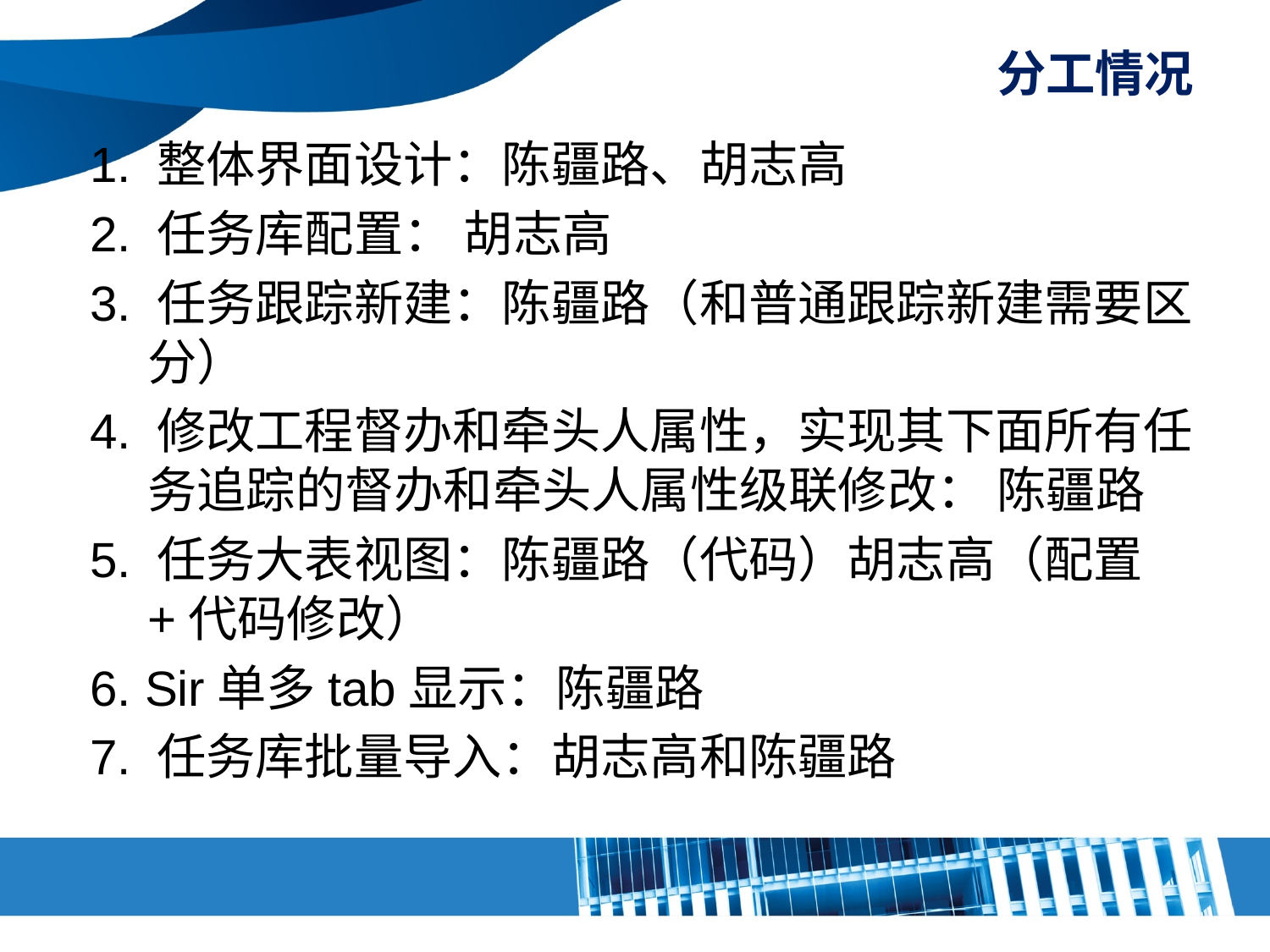

# 分工情况
 1. 整体界面设计：陈疆路、胡志高
 2. 任务库配置： 胡志高
 3. 任务跟踪新建：陈疆路（和普通跟踪新建需要区分）
 4. 修改工程督办和牵头人属性，实现其下面所有任务追踪的督办和牵头人属性级联修改： 陈疆路
 5. 任务大表视图：陈疆路（代码）胡志高（配置+代码修改）
 6. Sir单多tab显示：陈疆路
 7. 任务库批量导入：胡志高和陈疆路